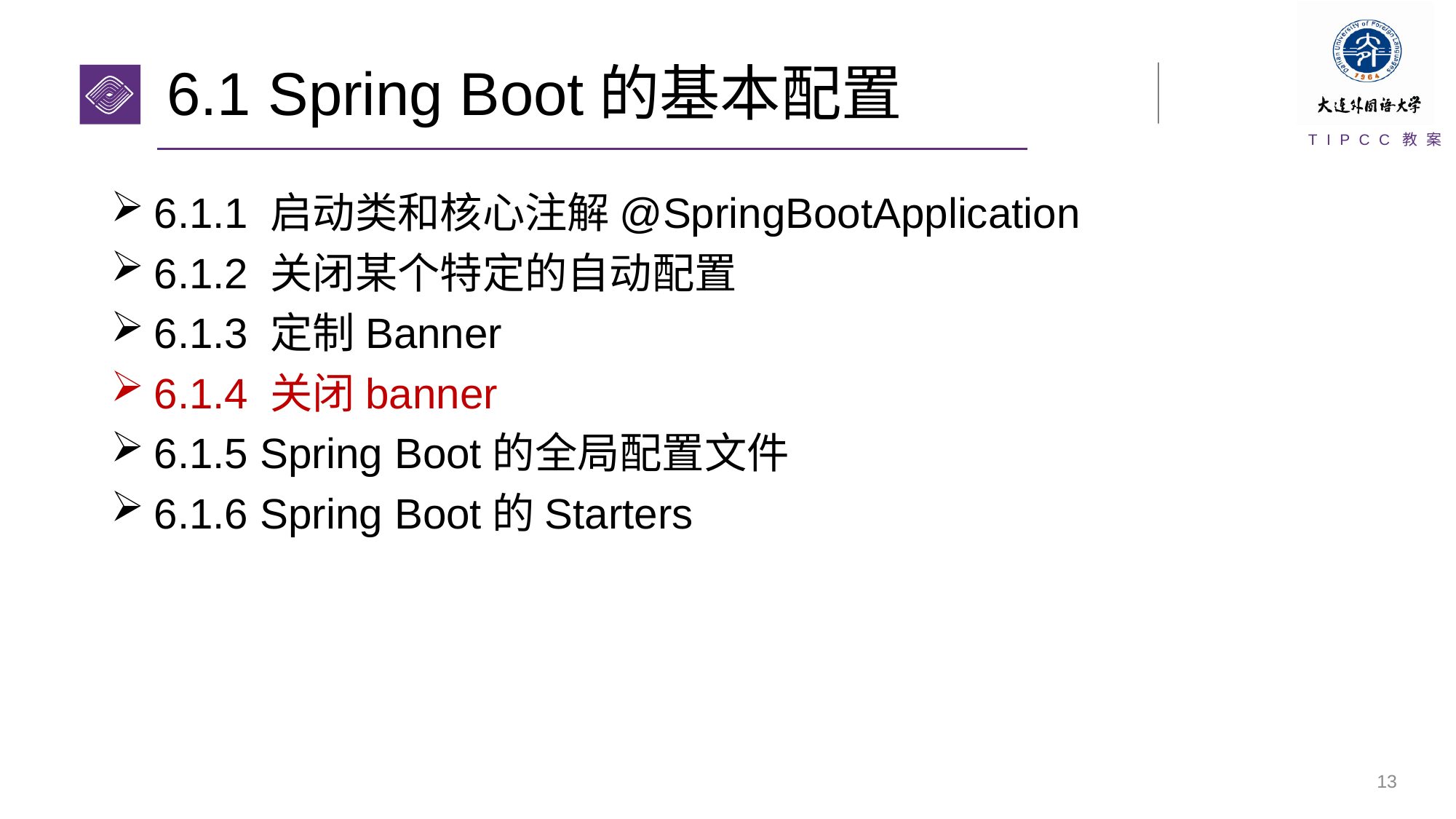

# 6.1 Spring Boot的基本配置
6.1.1 启动类和核心注解@SpringBootApplication
6.1.2 关闭某个特定的自动配置
6.1.3 定制Banner
6.1.4 关闭banner
6.1.5 Spring Boot的全局配置文件
6.1.6 Spring Boot的Starters
13